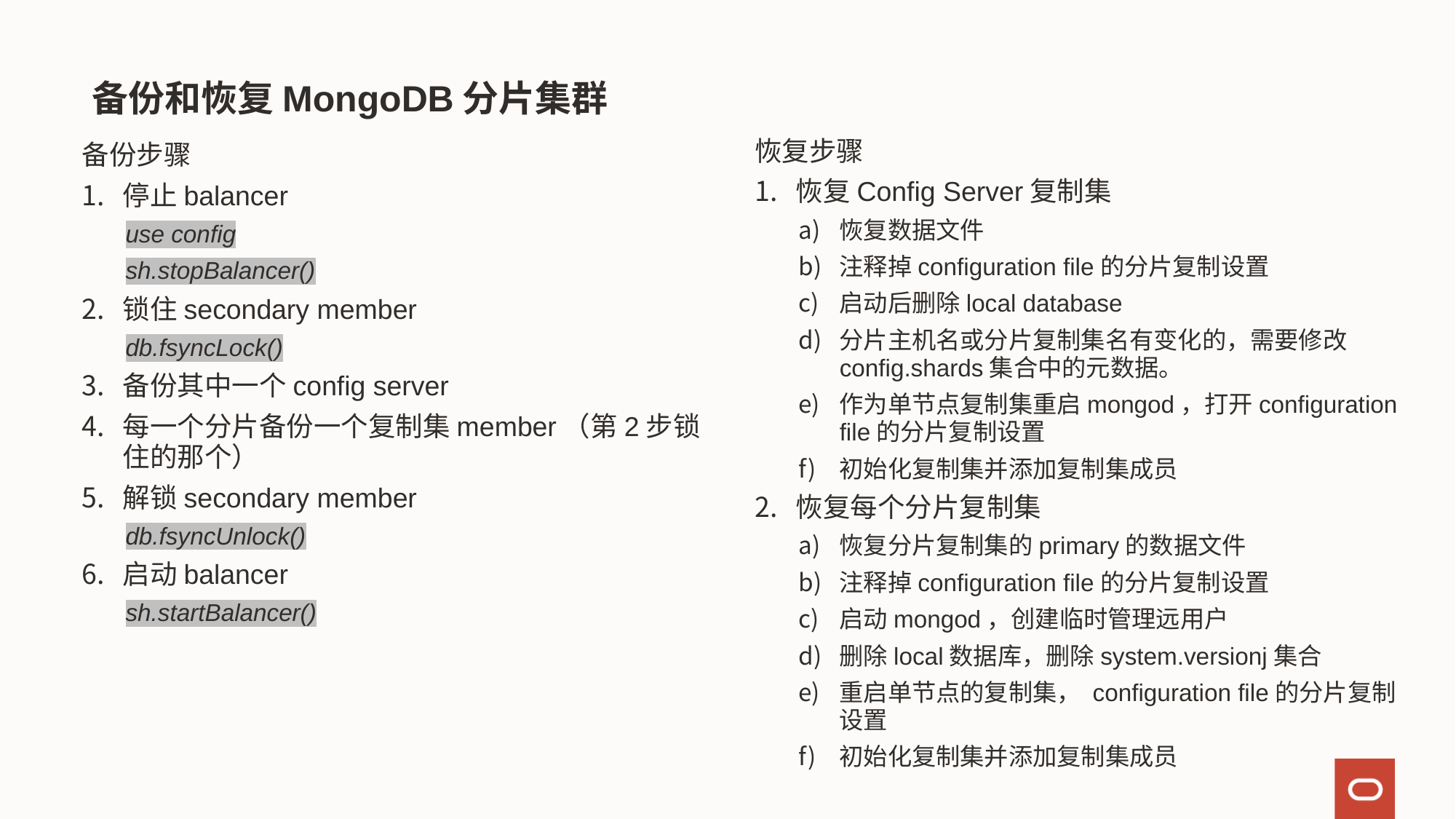

# 备份和恢复MongoDB分片集群
恢复步骤
恢复Config Server复制集
恢复数据文件
注释掉configuration file的分片复制设置
启动后删除local database
分片主机名或分片复制集名有变化的，需要修改config.shards集合中的元数据。
作为单节点复制集重启mongod，打开configuration file的分片复制设置
初始化复制集并添加复制集成员
恢复每个分片复制集
恢复分片复制集的primary的数据文件
注释掉configuration file的分片复制设置
启动mongod，创建临时管理远用户
删除local数据库，删除system.versionj集合
重启单节点的复制集， configuration file的分片复制设置
初始化复制集并添加复制集成员

备份步骤
停止balancer
use config
sh.stopBalancer()
锁住secondary member
db.fsyncLock()
备份其中一个config server
每一个分片备份一个复制集member（第2步锁住的那个）
解锁secondary member
db.fsyncUnlock()
启动balancer
sh.startBalancer()